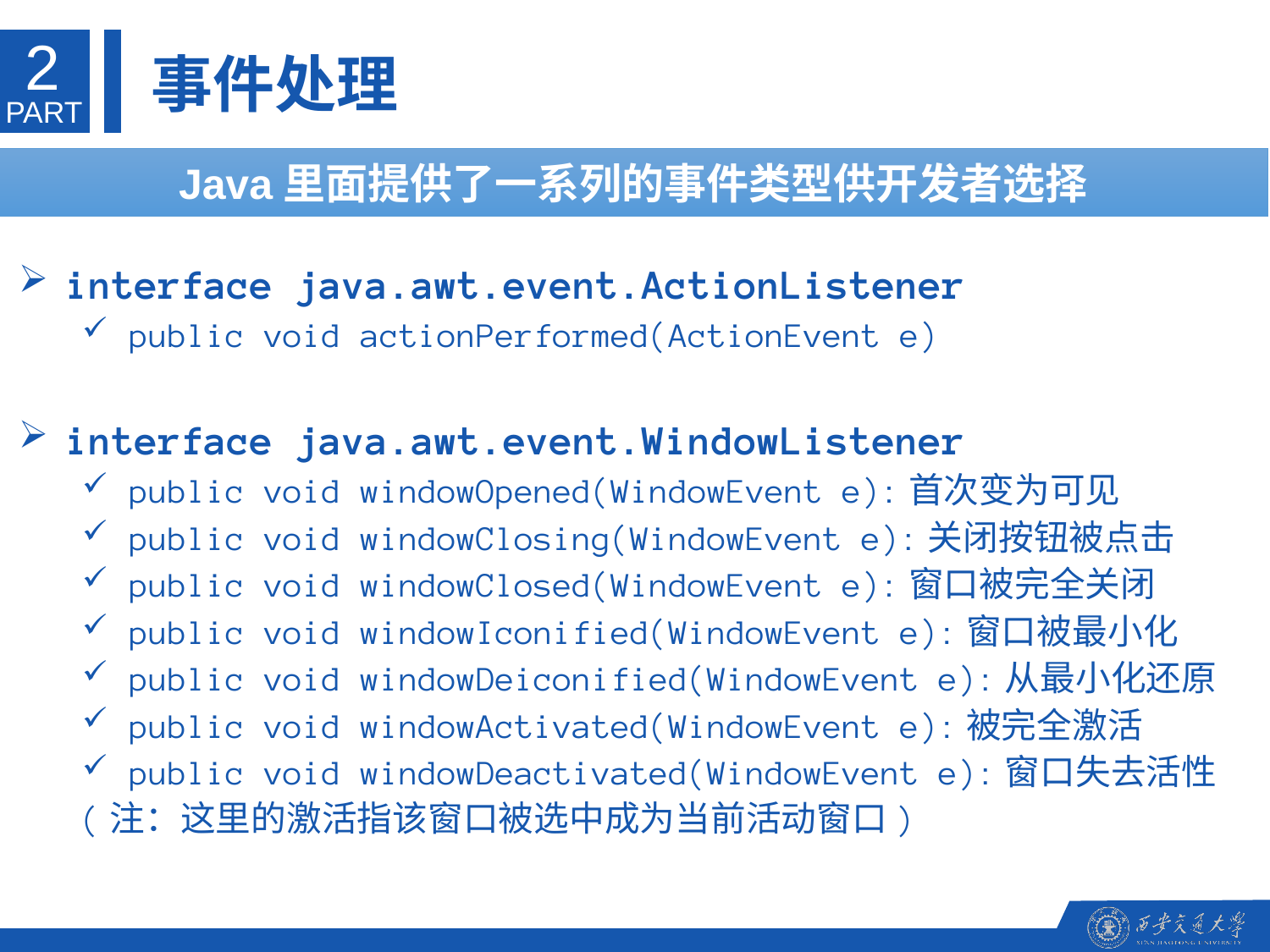

2
事件处理
PART
Java里面提供了一系列的事件类型供开发者选择
interface java.awt.event.ActionListener
public void actionPerformed(ActionEvent e)

interface java.awt.event.WindowListener
public void windowOpened(WindowEvent e):首次变为可见
public void windowClosing(WindowEvent e):关闭按钮被点击
public void windowClosed(WindowEvent e):窗口被完全关闭
public void windowIconified(WindowEvent e):窗口被最小化
public void windowDeiconified(WindowEvent e):从最小化还原
public void windowActivated(WindowEvent e):被完全激活
public void windowDeactivated(WindowEvent e):窗口失去活性
(注：这里的激活指该窗口被选中成为当前活动窗口)